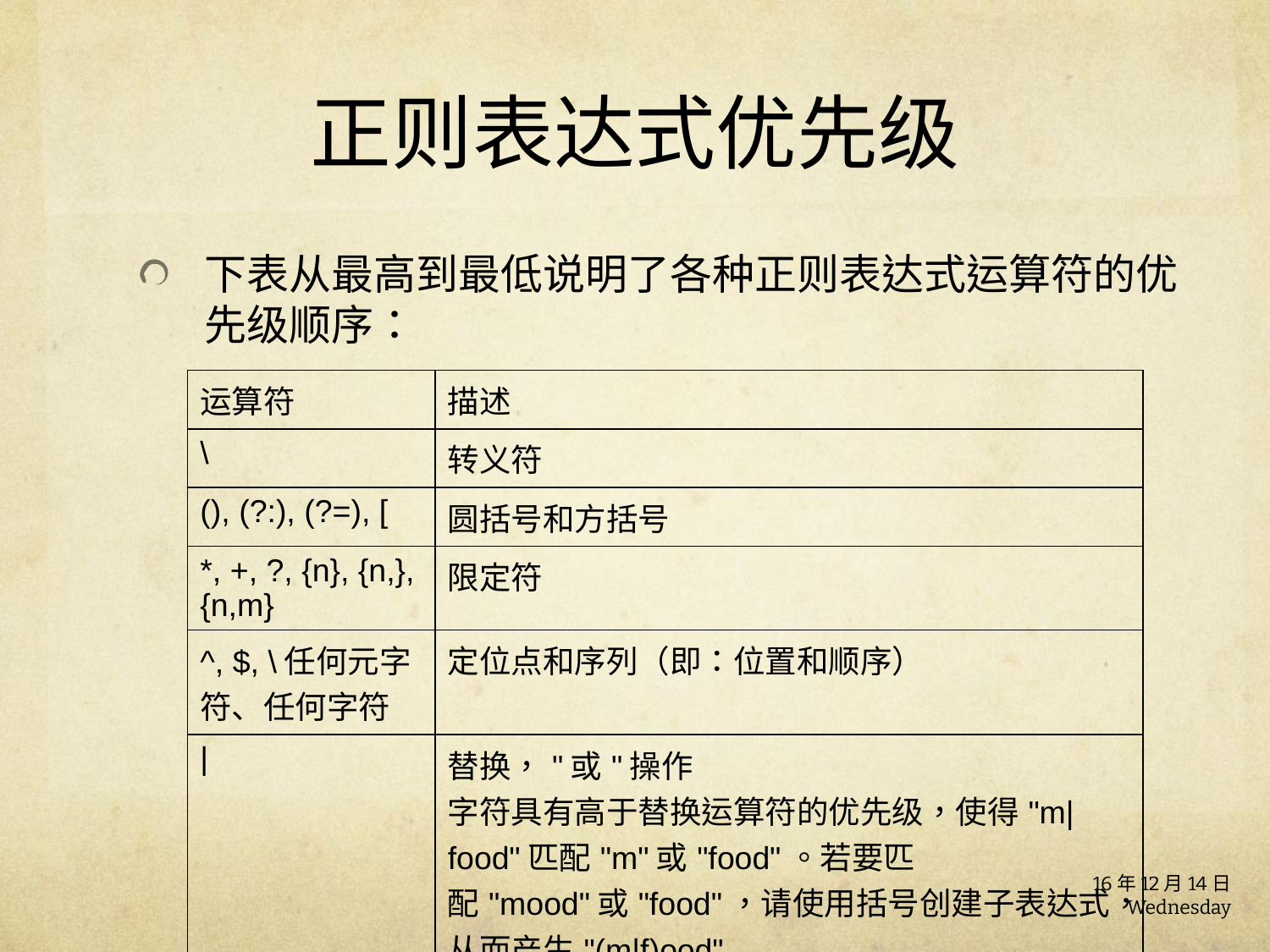

# 正则表达式优先级
下表从最高到最低说明了各种正则表达式运算符的优先级顺序：

| 运算符 | 描述 |
| --- | --- |
| \ | 转义符 |
| (), (?:), (?=), [ | 圆括号和方括号 |
| \*, +, ?, {n}, {n,}, {n,m} | 限定符 |
| ^, $, \任何元字符、任何字符 | 定位点和序列（即：位置和顺序） |
| | | 替换，"或"操作 字符具有高于替换运算符的优先级，使得"m|food"匹配"m"或"food"。若要匹配"mood"或"food"，请使用括号创建子表达式，从而产生"(m|f)ood" |
16年12月14日 Wednesday